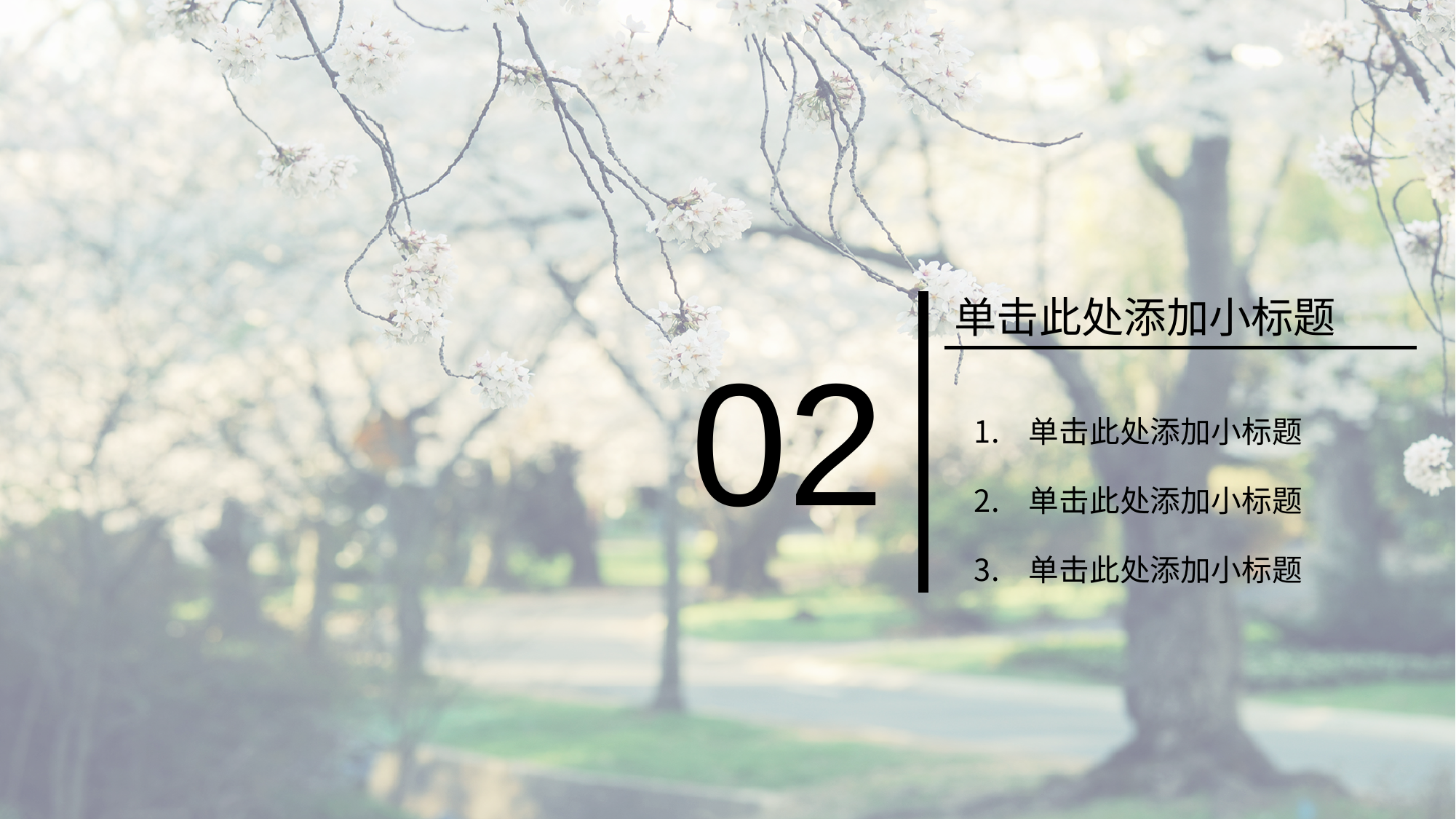

单击此处添加小标题
02
单击此处添加小标题
单击此处添加小标题
单击此处添加小标题